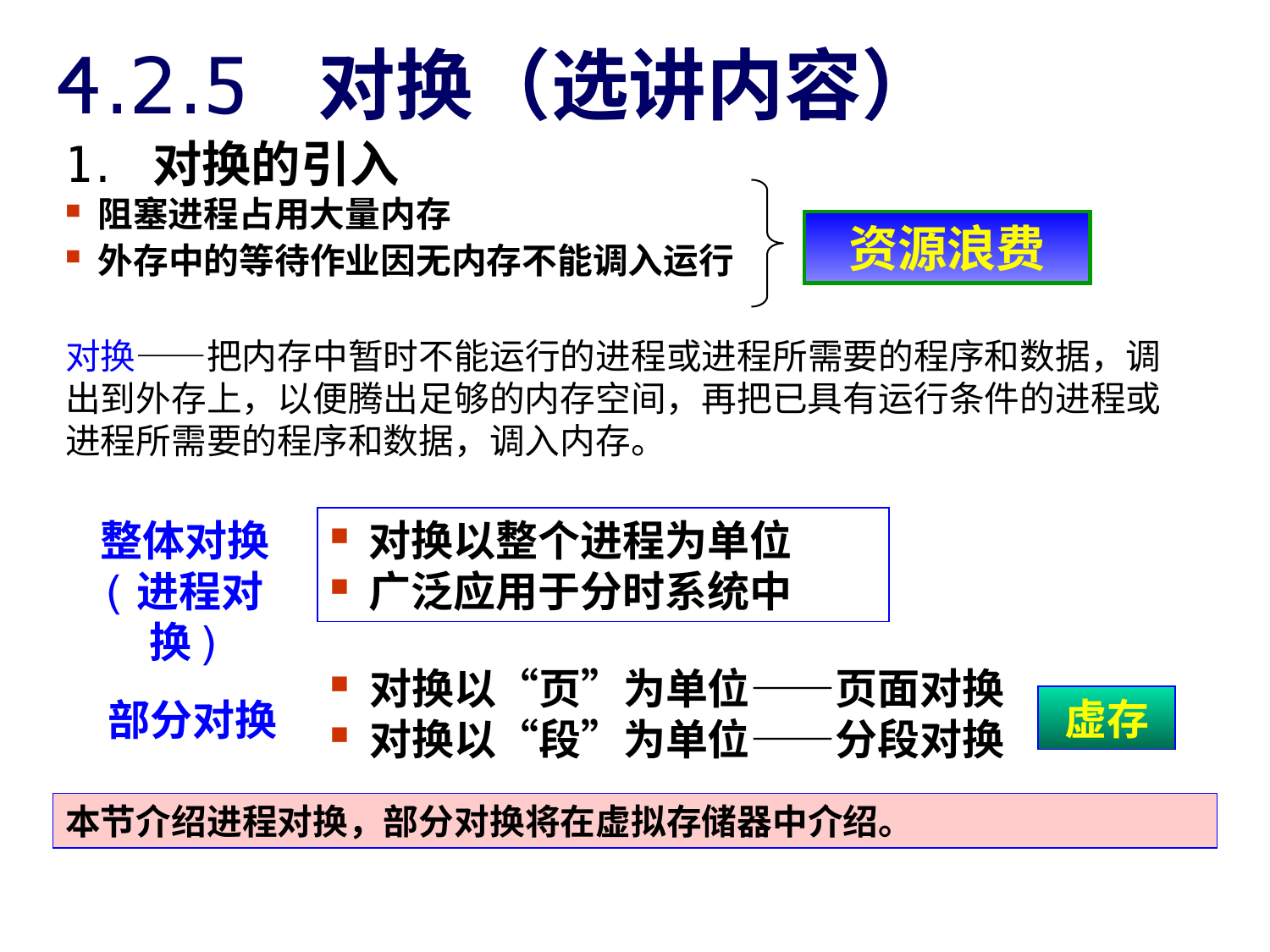

4.2.5  对换（选讲内容）
1.  对换的引入
 阻塞进程占用大量内存
 外存中的等待作业因无内存不能调入运行

资源浪费
对换——把内存中暂时不能运行的进程或进程所需要的程序和数据，调出到外存上，以便腾出足够的内存空间，再把已具有运行条件的进程或进程所需要的程序和数据，调入内存。
整体对换
(进程对换)
 对换以整个进程为单位
 广泛应用于分时系统中
 对换以“页”为单位——页面对换
 对换以“段”为单位——分段对换
虚存
部分对换
本节介绍进程对换，部分对换将在虚拟存储器中介绍。